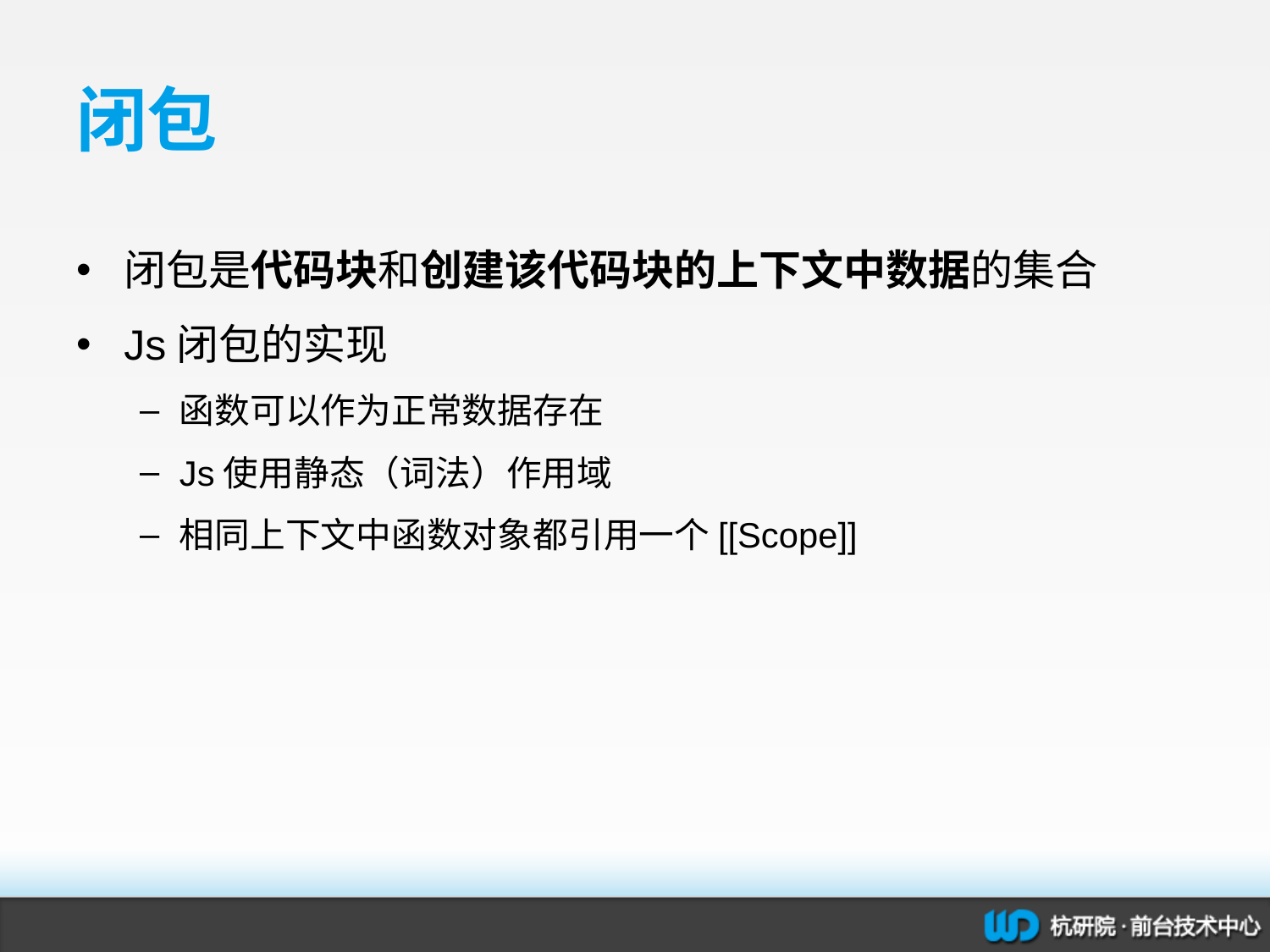

# 闭包
闭包是代码块和创建该代码块的上下文中数据的集合
Js闭包的实现
函数可以作为正常数据存在
Js使用静态（词法）作用域
相同上下文中函数对象都引用一个[[Scope]]